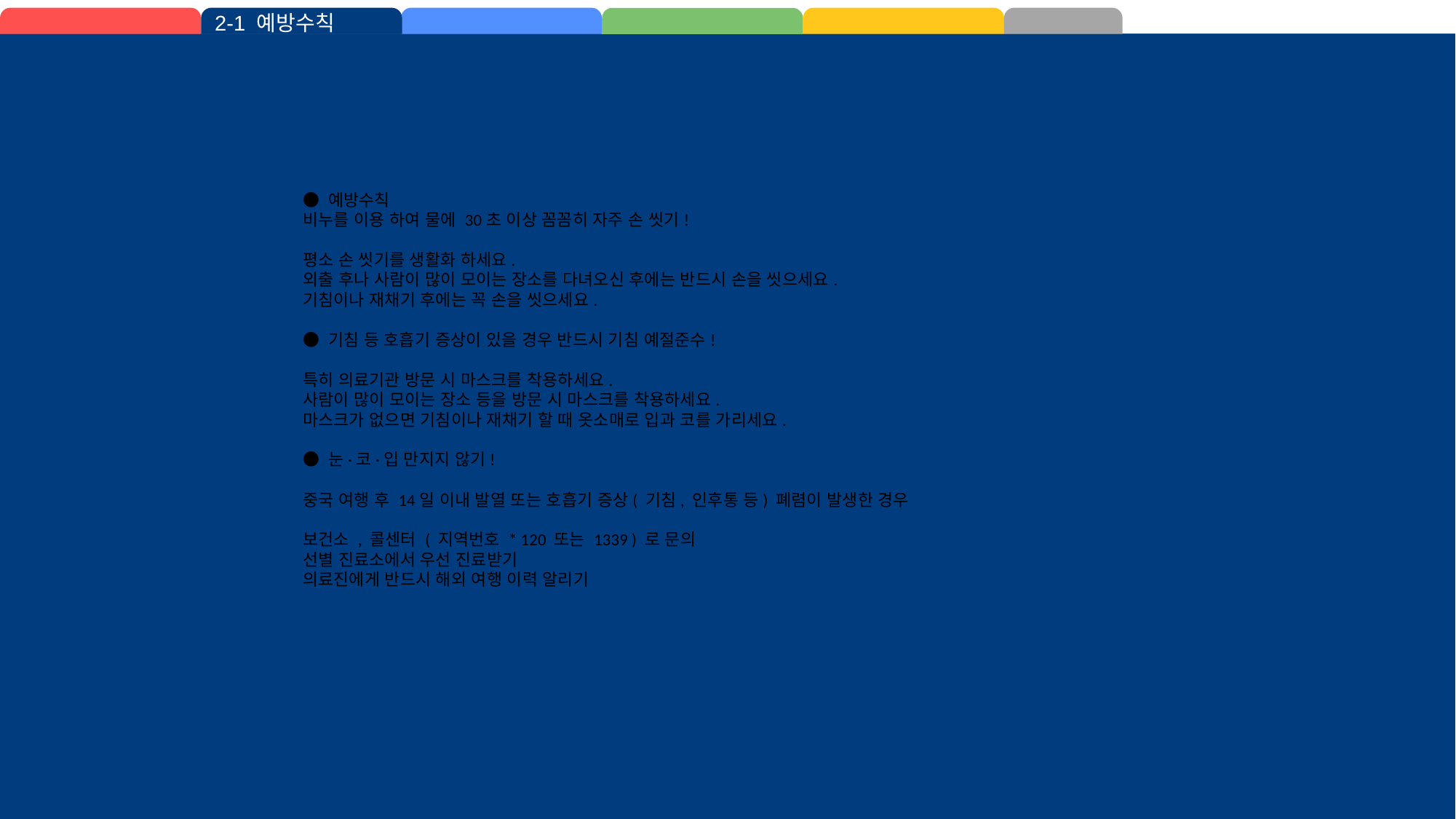

2-1 예방수칙

● 예방수칙
비누를 이용 하여 물에 30초 이상 꼼꼼히 자주 손 씻기!
평소 손 씻기를 생활화 하세요.
외출 후나 사람이 많이 모이는 장소를 다녀오신 후에는 반드시 손을 씻으세요.
기침이나 재채기 후에는 꼭 손을 씻으세요.
● 기침 등 호흡기 증상이 있을 경우 반드시 기침 예절준수!
특히 의료기관 방문 시 마스크를 착용하세요.
사람이 많이 모이는 장소 등을 방문 시 마스크를 착용하세요.
마스크가 없으면 기침이나 재채기 할 때 옷소매로 입과 코를 가리세요.
● 눈·코·입 만지지 않기!
중국 여행 후 14일 이내 발열 또는 호흡기 증상( 기침, 인후통 등) 폐렴이 발생한 경우
보건소 , 콜센터 ( 지역번호 * 120 또는 1339 ) 로 문의
선별 진료소에서 우선 진료받기
의료진에게 반드시 해외 여행 이력 알리기